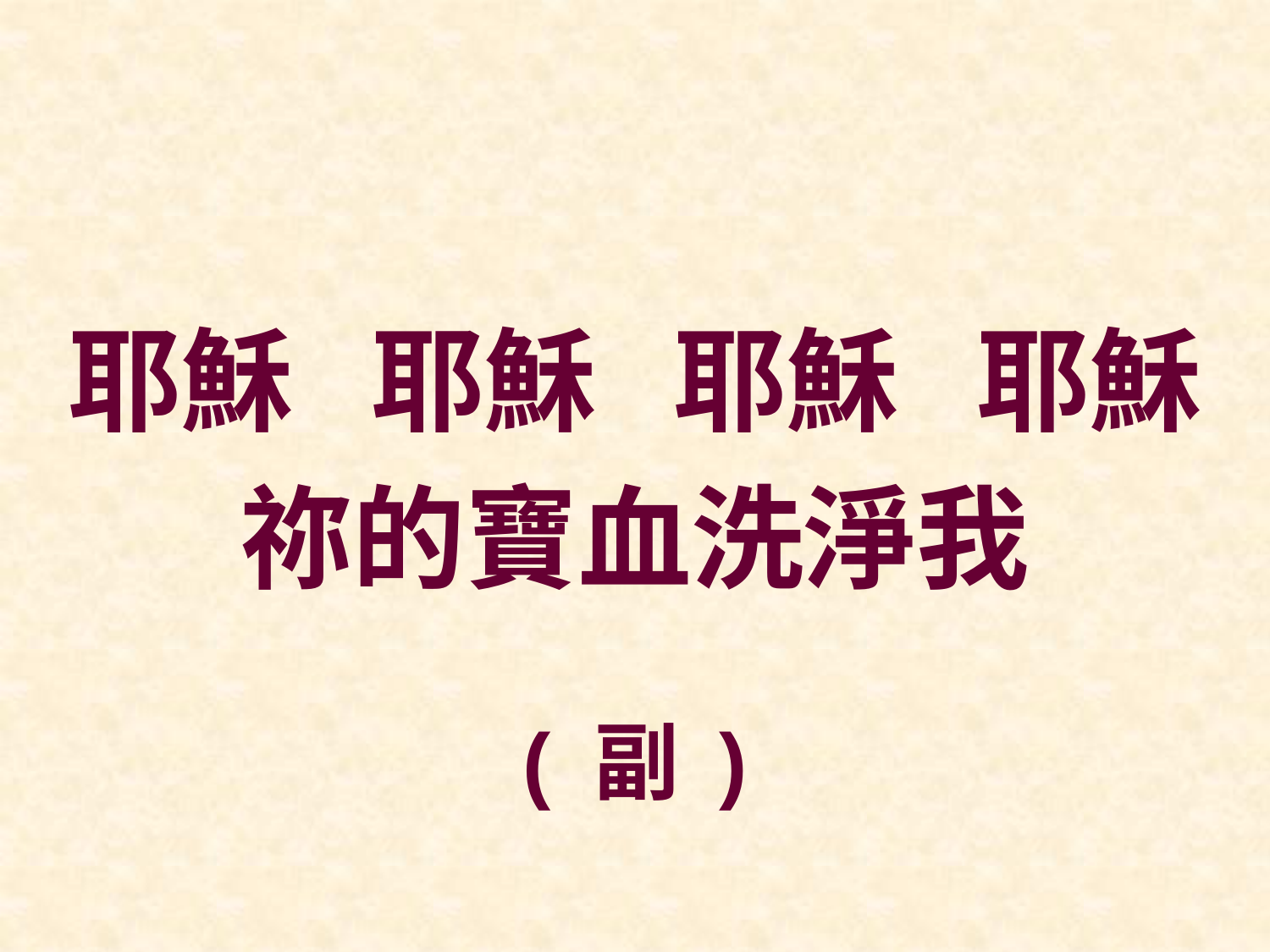

耶穌   耶穌   耶穌   耶穌
祢的寶血洗淨我
( 副 )